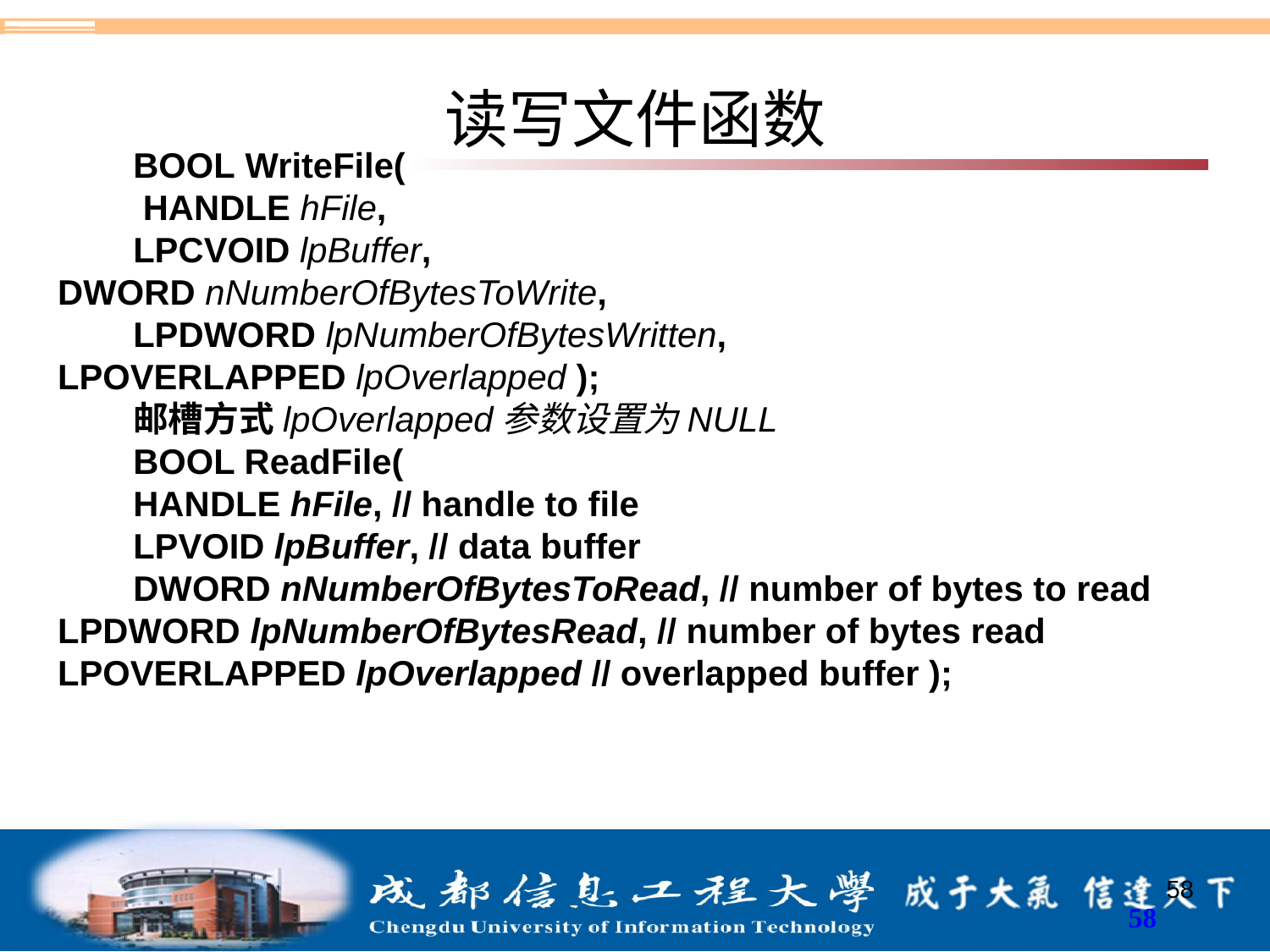

# 读写文件函数
BOOL WriteFile(
 HANDLE hFile,
LPCVOID lpBuffer,
DWORD nNumberOfBytesToWrite,
LPDWORD lpNumberOfBytesWritten,
LPOVERLAPPED lpOverlapped );
邮槽方式lpOverlapped参数设置为NULL
BOOL ReadFile(
HANDLE hFile, // handle to file
LPVOID lpBuffer, // data buffer
DWORD nNumberOfBytesToRead, // number of bytes to read LPDWORD lpNumberOfBytesRead, // number of bytes read LPOVERLAPPED lpOverlapped // overlapped buffer );